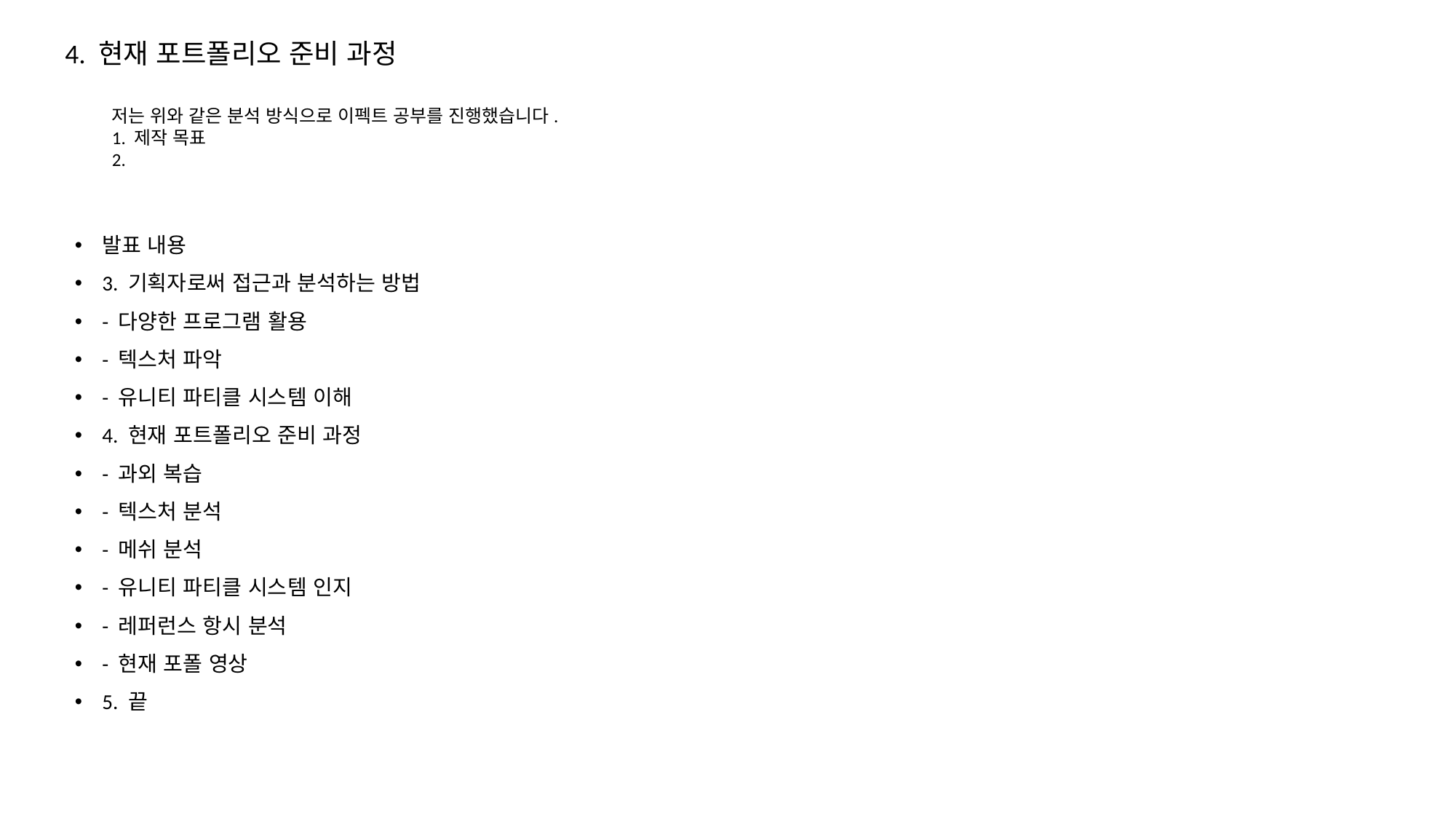

4. 현재 포트폴리오 준비 과정
저는 위와 같은 분석 방식으로 이펙트 공부를 진행했습니다.
1. 제작 목표
2.
발표 내용
3. 기획자로써 접근과 분석하는 방법
- 다양한 프로그램 활용
- 텍스처 파악
- 유니티 파티클 시스템 이해
4. 현재 포트폴리오 준비 과정
- 과외 복습
- 텍스처 분석
- 메쉬 분석
- 유니티 파티클 시스템 인지
- 레퍼런스 항시 분석
- 현재 포폴 영상
5. 끝